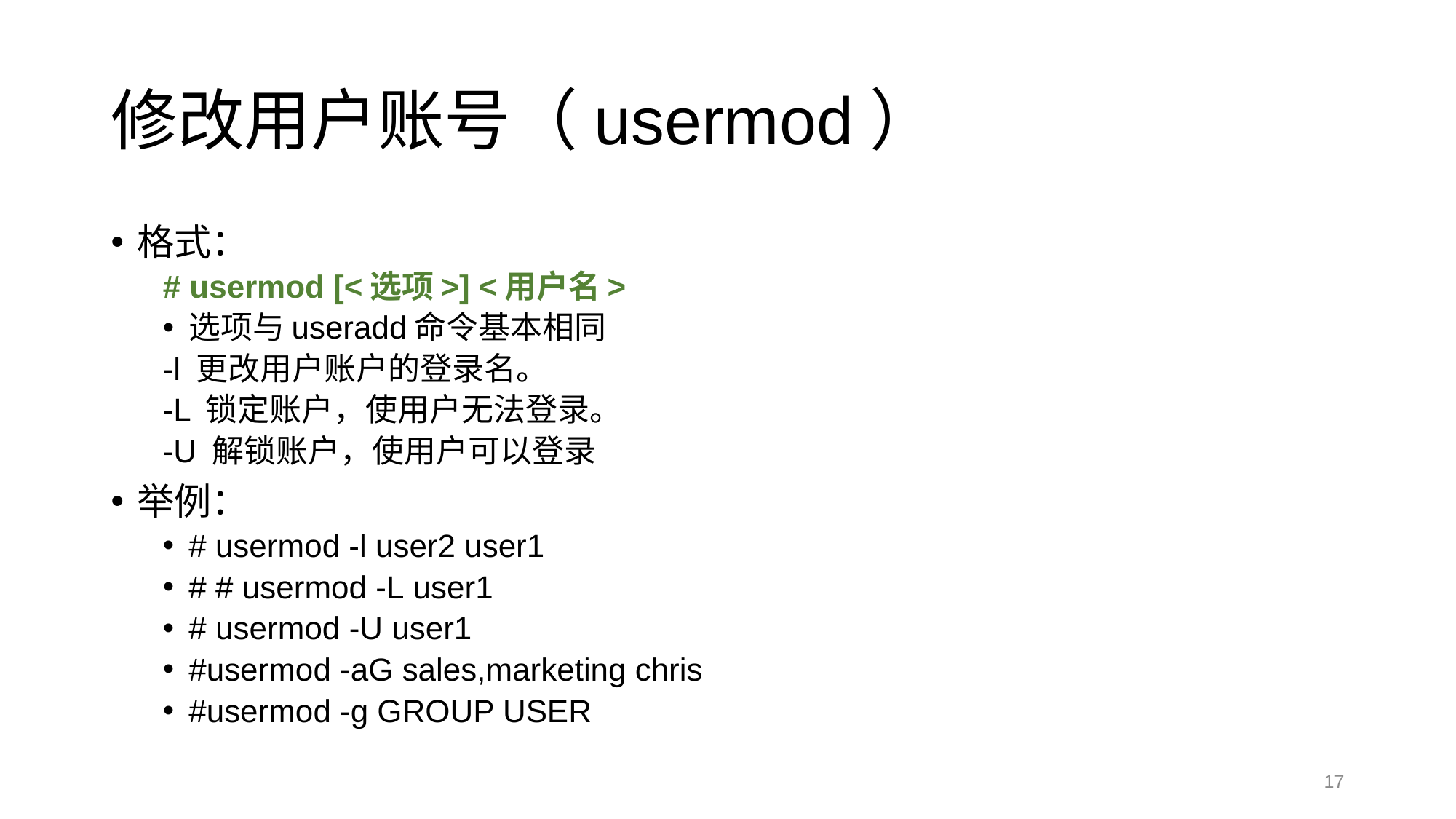

# 修改用户账号（usermod）
格式：
# usermod [<选项>] <用户名>
选项与useradd命令基本相同
-l 更改用户账户的登录名。
-L 锁定账户，使用户无法登录。
-U 解锁账户，使用户可以登录
举例：
# usermod -l user2 user1
# # usermod -L user1
# usermod -U user1
#usermod -aG sales,marketing chris
#usermod -g GROUP USER

17